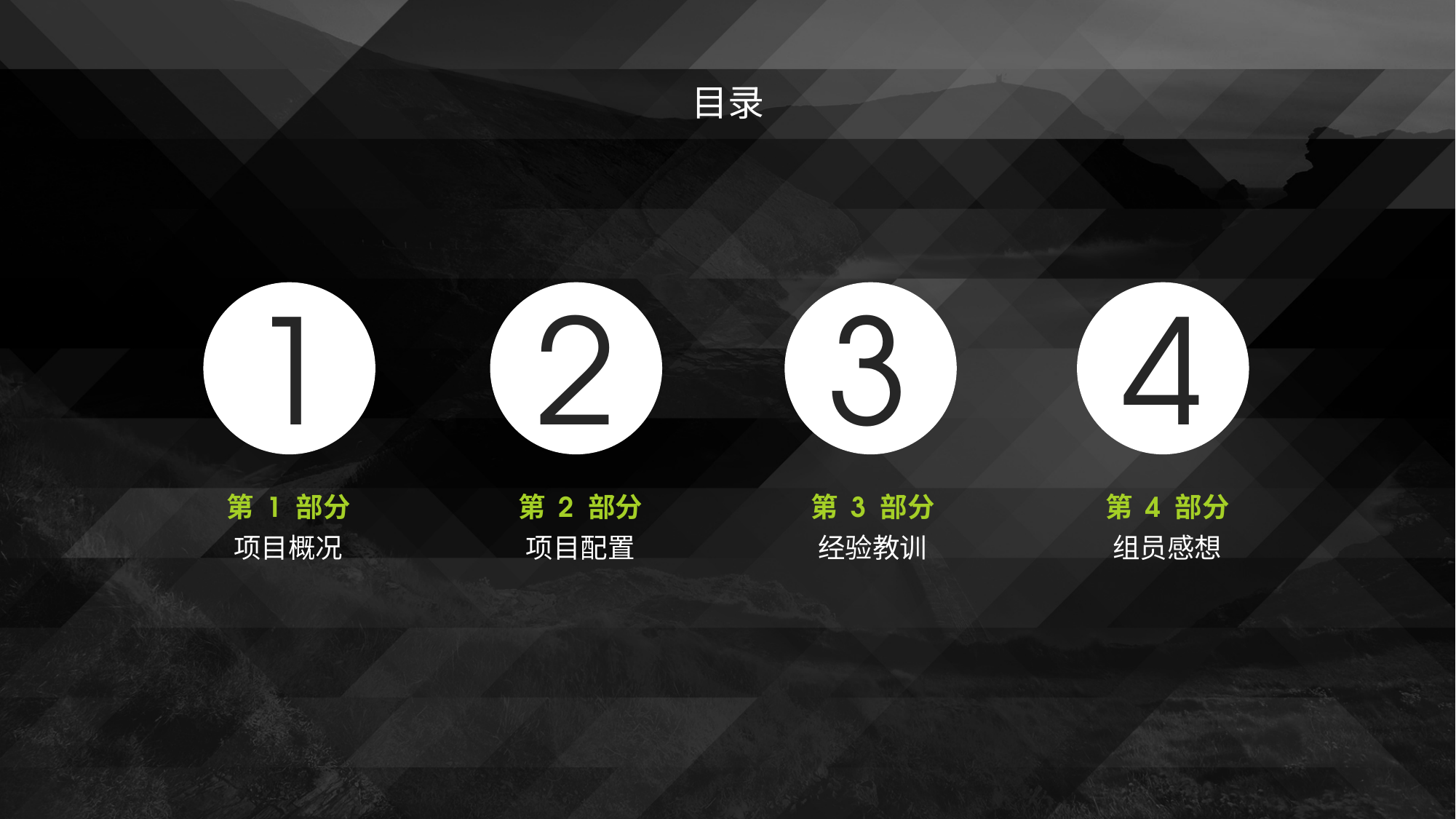

目录
1
2
3
4
第 1 部分
第 2 部分
第 3 部分
第 4 部分
项目概况
项目配置
经验教训
组员感想